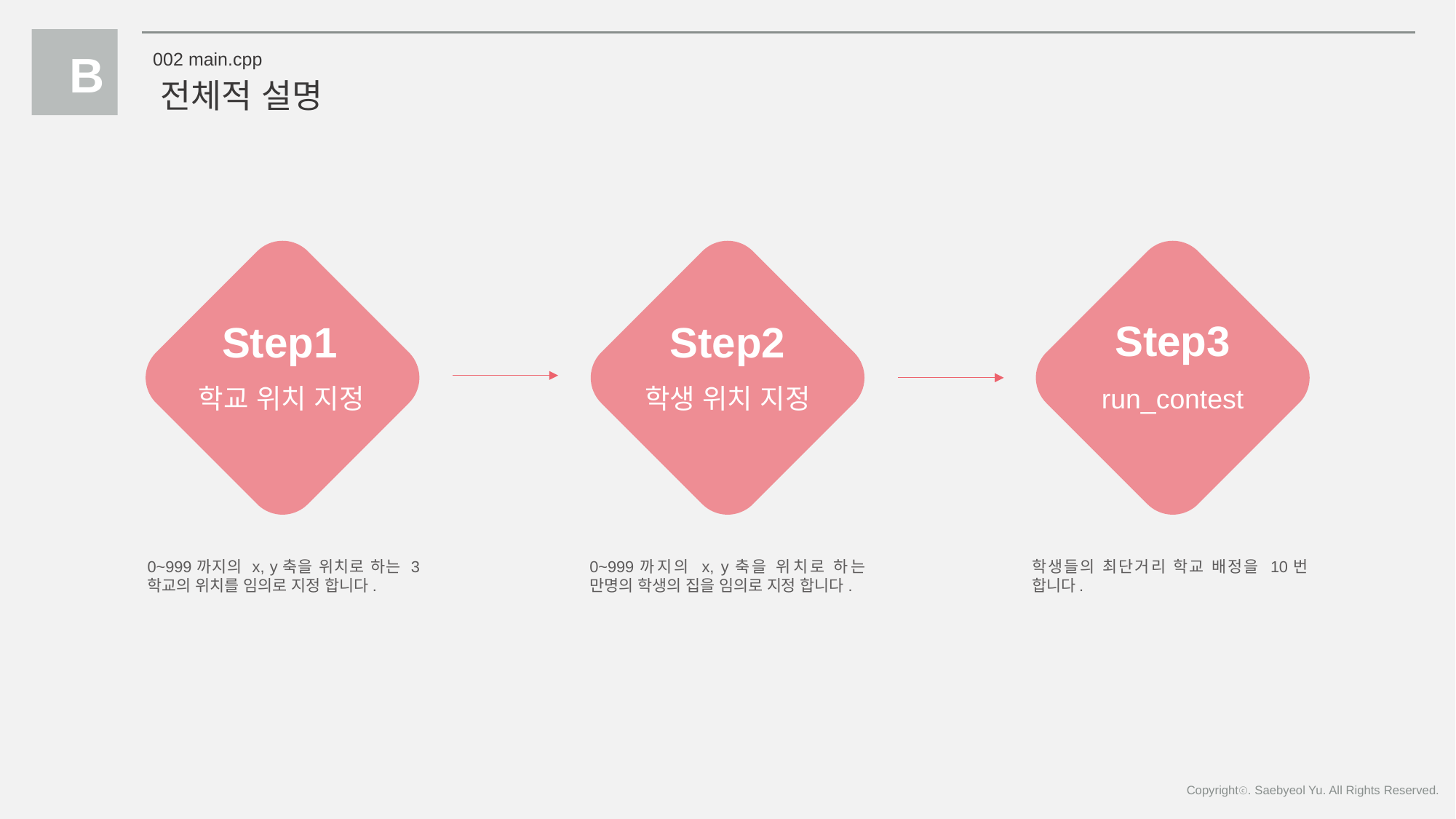

B
002 main.cpp
전체적 설명

Step3
Step1
Step2
학교 위치 지정
학생 위치 지정
run_contest
0~999까지의 x, y축을 위치로 하는 3학교의 위치를 임의로 지정 합니다.
0~999까지의 x, y축을 위치로 하는 만명의 학생의 집을 임의로 지정 합니다.
학생들의 최단거리 학교 배정을 10번 합니다.